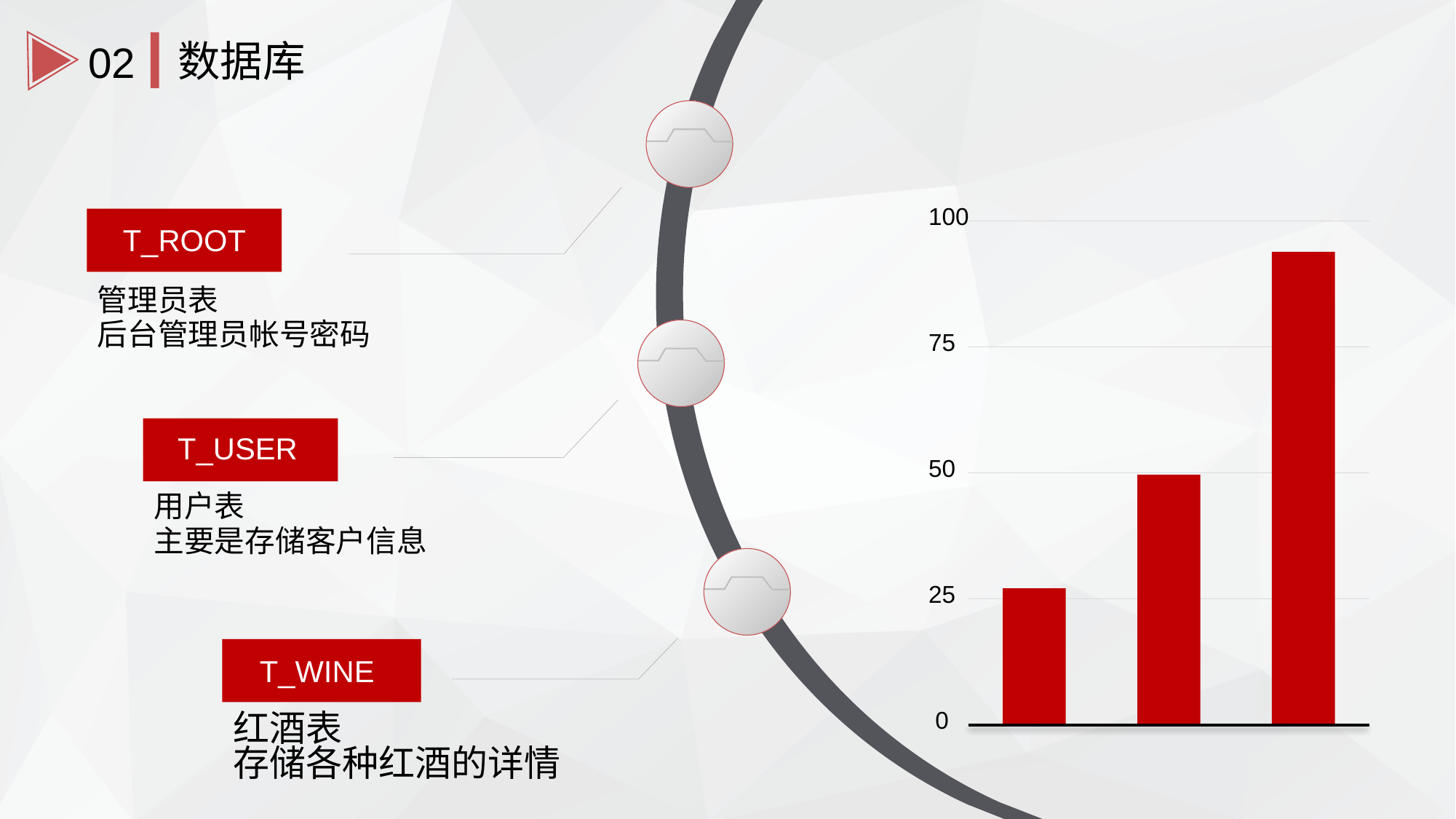

数据库
02

100

T_ROOT
管理员表
后台管理员帐号密码

75

T_USER
用户表
主要是存储客户信息
50

25

T_WINE
红酒表
存储各种红酒的详情
 0